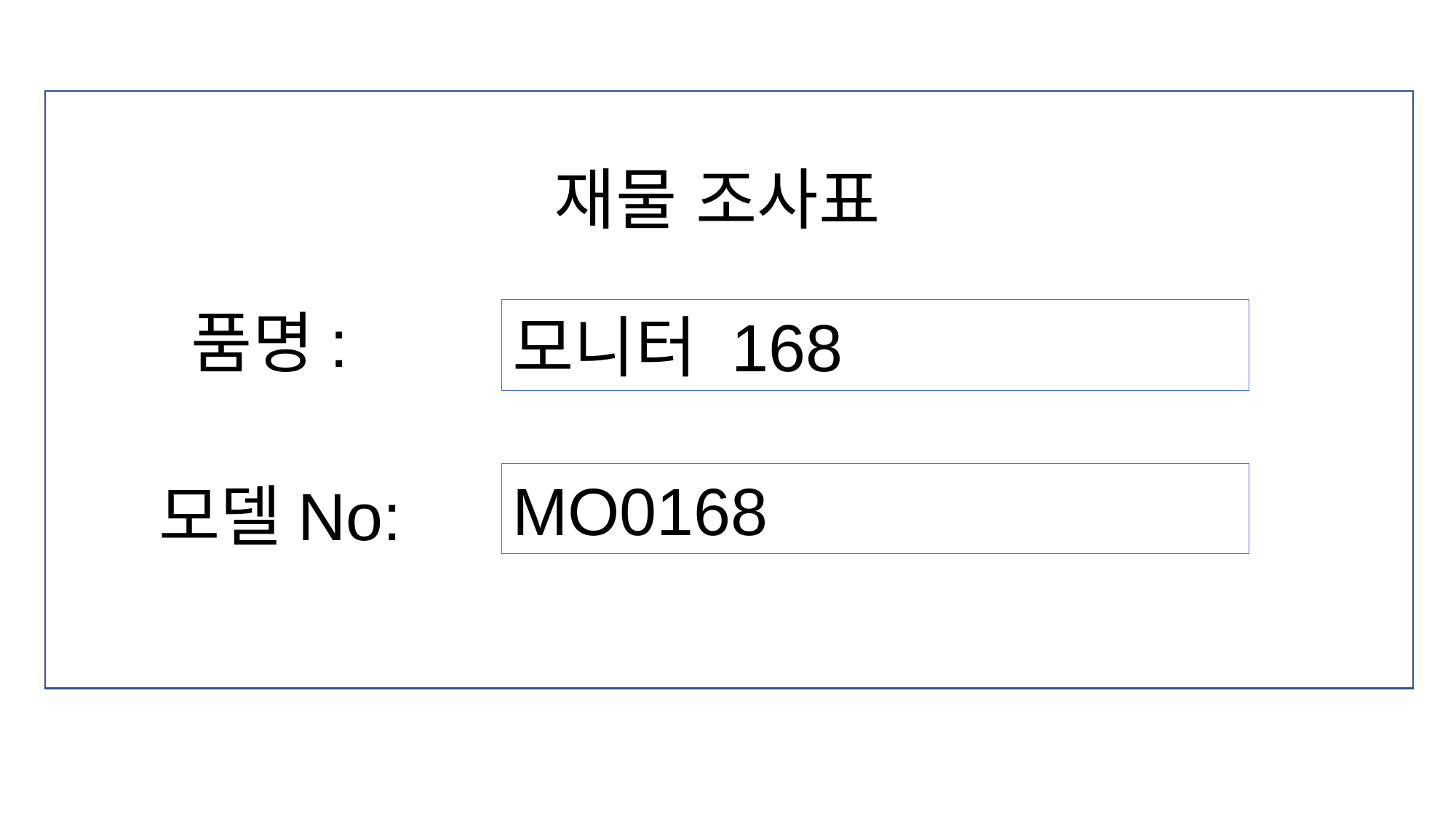

재물 조사표
품명:
모니터 168
MO0168
모델No: